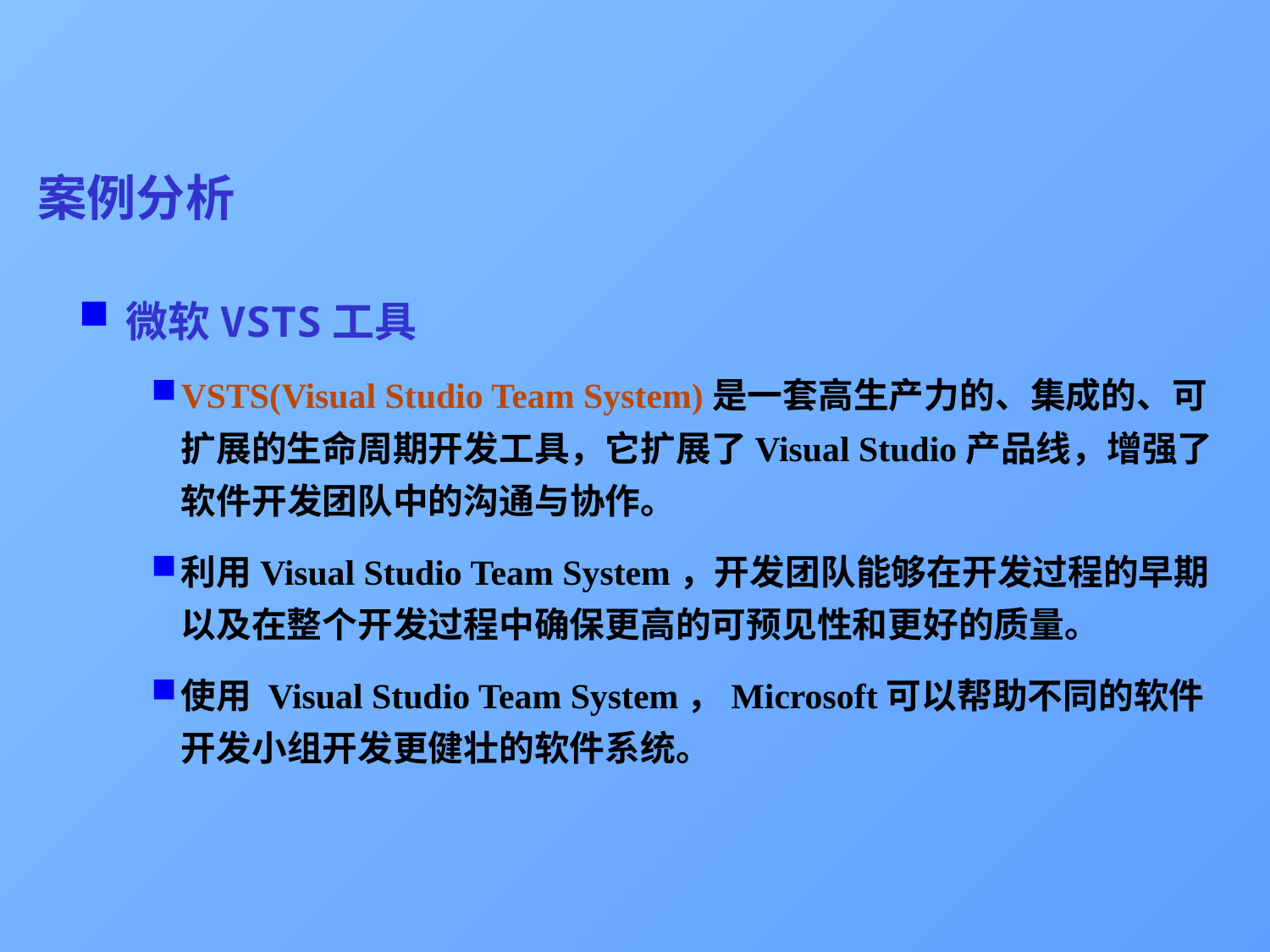

# 案例分析
微软VSTS工具
VSTS(Visual Studio Team System)是一套高生产力的、集成的、可扩展的生命周期开发工具，它扩展了Visual Studio产品线，增强了软件开发团队中的沟通与协作。
利用Visual Studio Team System，开发团队能够在开发过程的早期以及在整个开发过程中确保更高的可预见性和更好的质量。
使用 Visual Studio Team System，Microsoft可以帮助不同的软件开发小组开发更健壮的软件系统。